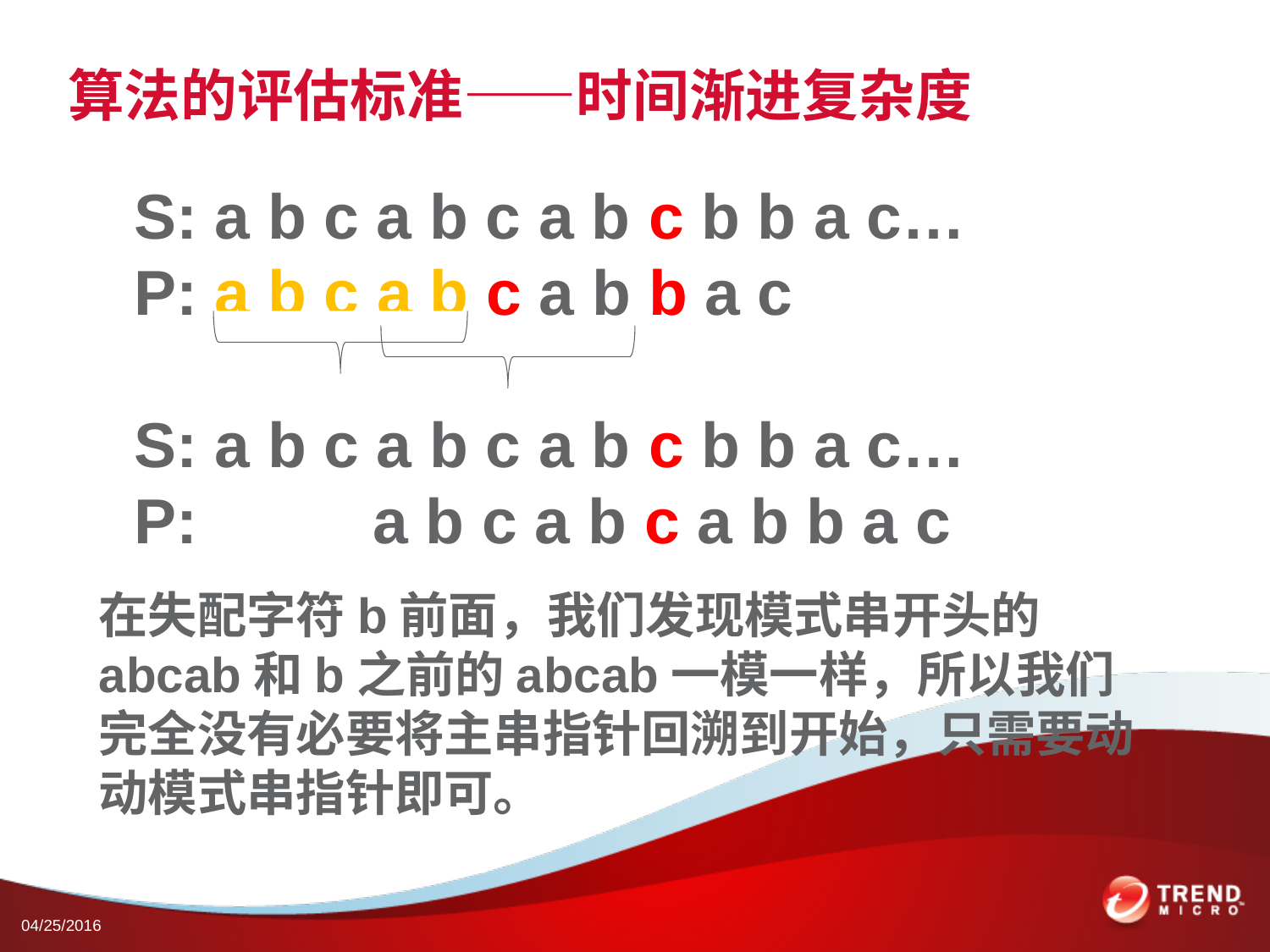

# 算法的评估标准——时间渐进复杂度
S: a b c a b c a b c b b a c…
P: a b c a b c a b b a c

S: a b c a b c a b c b b a c…
P:          a b c a b c a b b a c

在失配字符b前面，我们发现模式串开头的abcab和b之前的abcab一模一样，所以我们完全没有必要将主串指针回溯到开始，只需要动动模式串指针即可。
04/25/2016